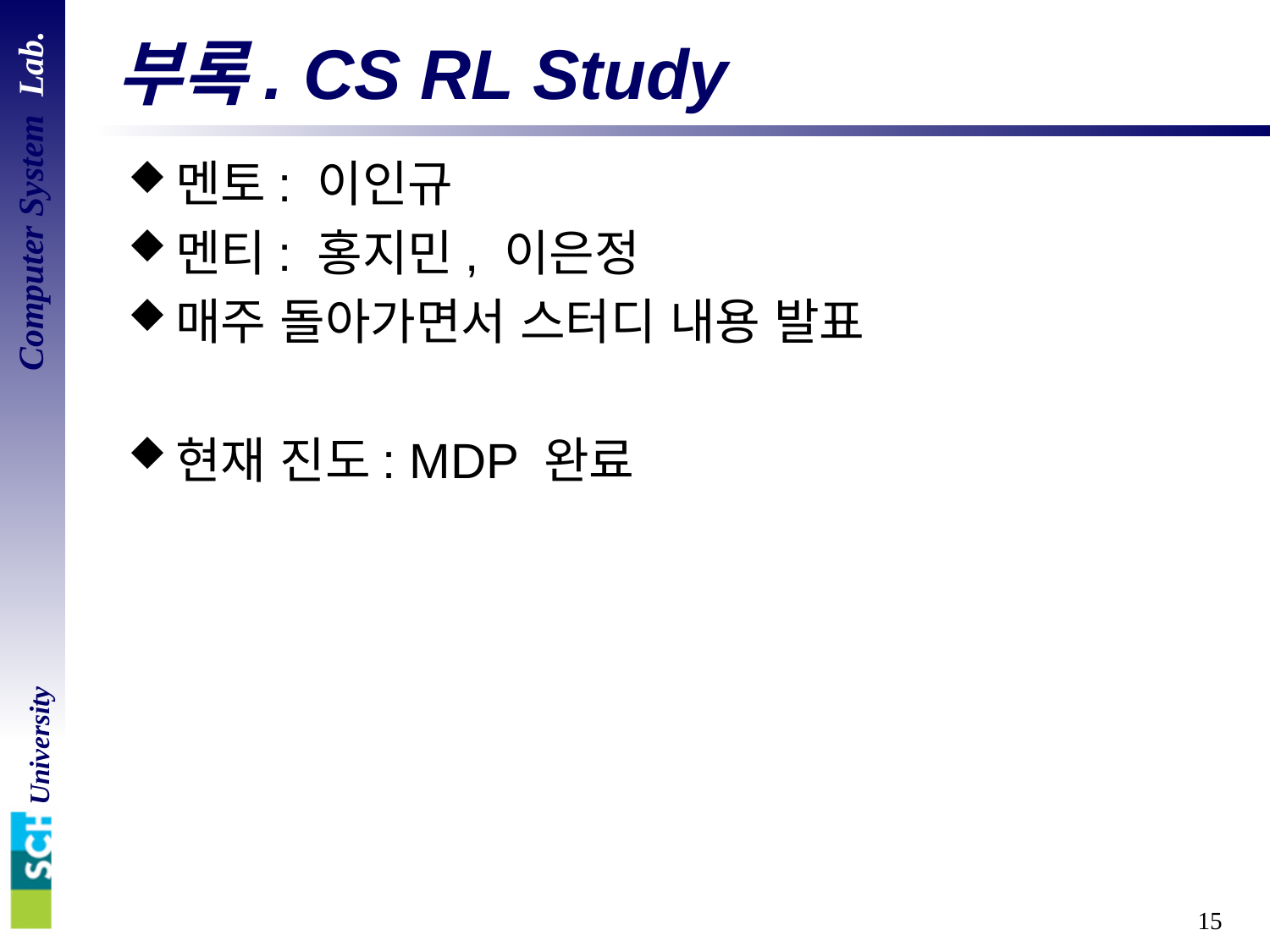

# 부록. CS RL Study
멘토: 이인규
멘티: 홍지민, 이은정
매주 돌아가면서 스터디 내용 발표

현재 진도: MDP 완료